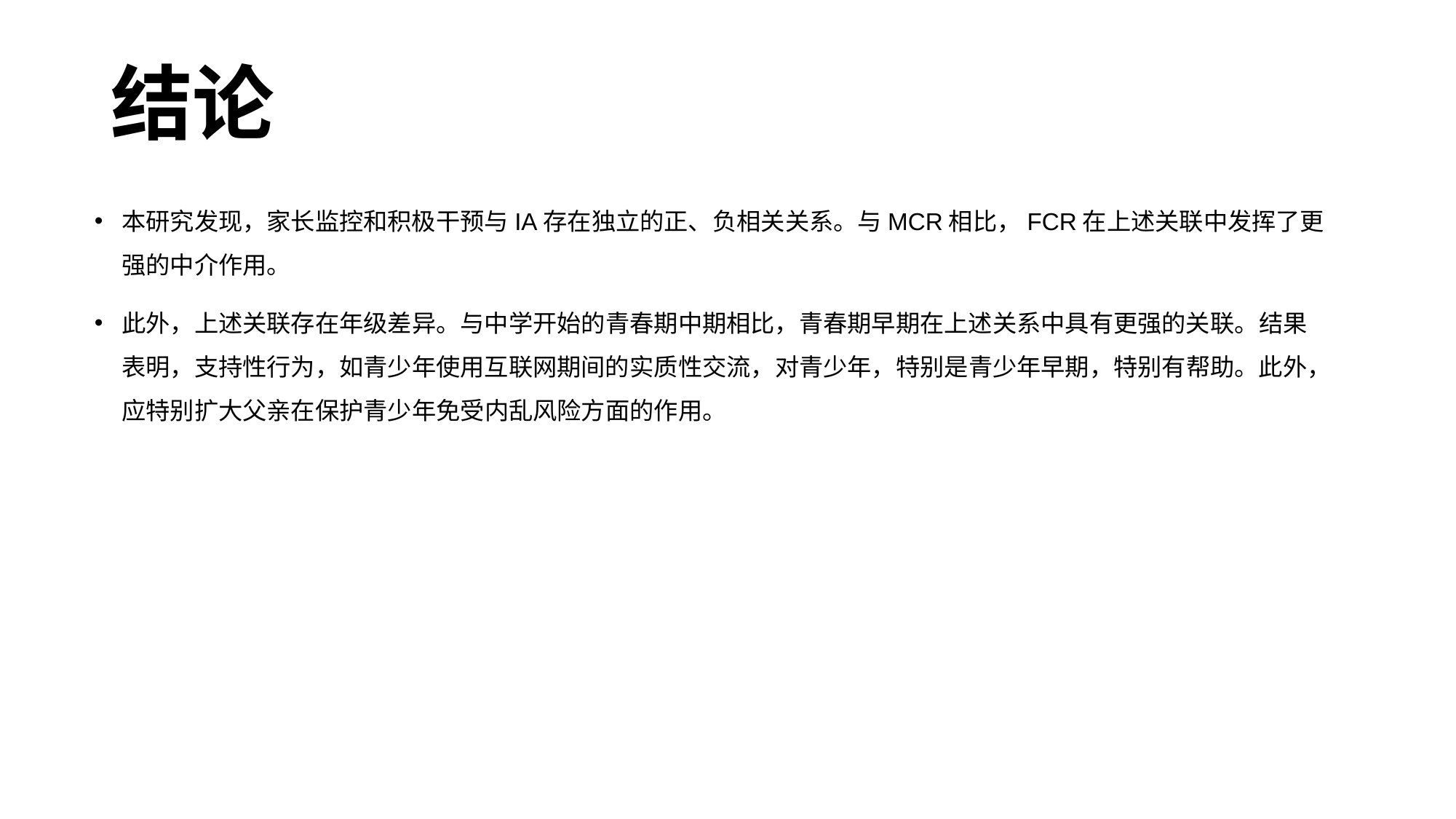

结论
本研究发现，家长监控和积极干预与IA存在独立的正、负相关关系。与MCR相比，FCR在上述关联中发挥了更强的中介作用。
此外，上述关联存在年级差异。与中学开始的青春期中期相比，青春期早期在上述关系中具有更强的关联。结果表明，支持性行为，如青少年使用互联网期间的实质性交流，对青少年，特别是青少年早期，特别有帮助。此外，应特别扩大父亲在保护青少年免受内乱风险方面的作用。